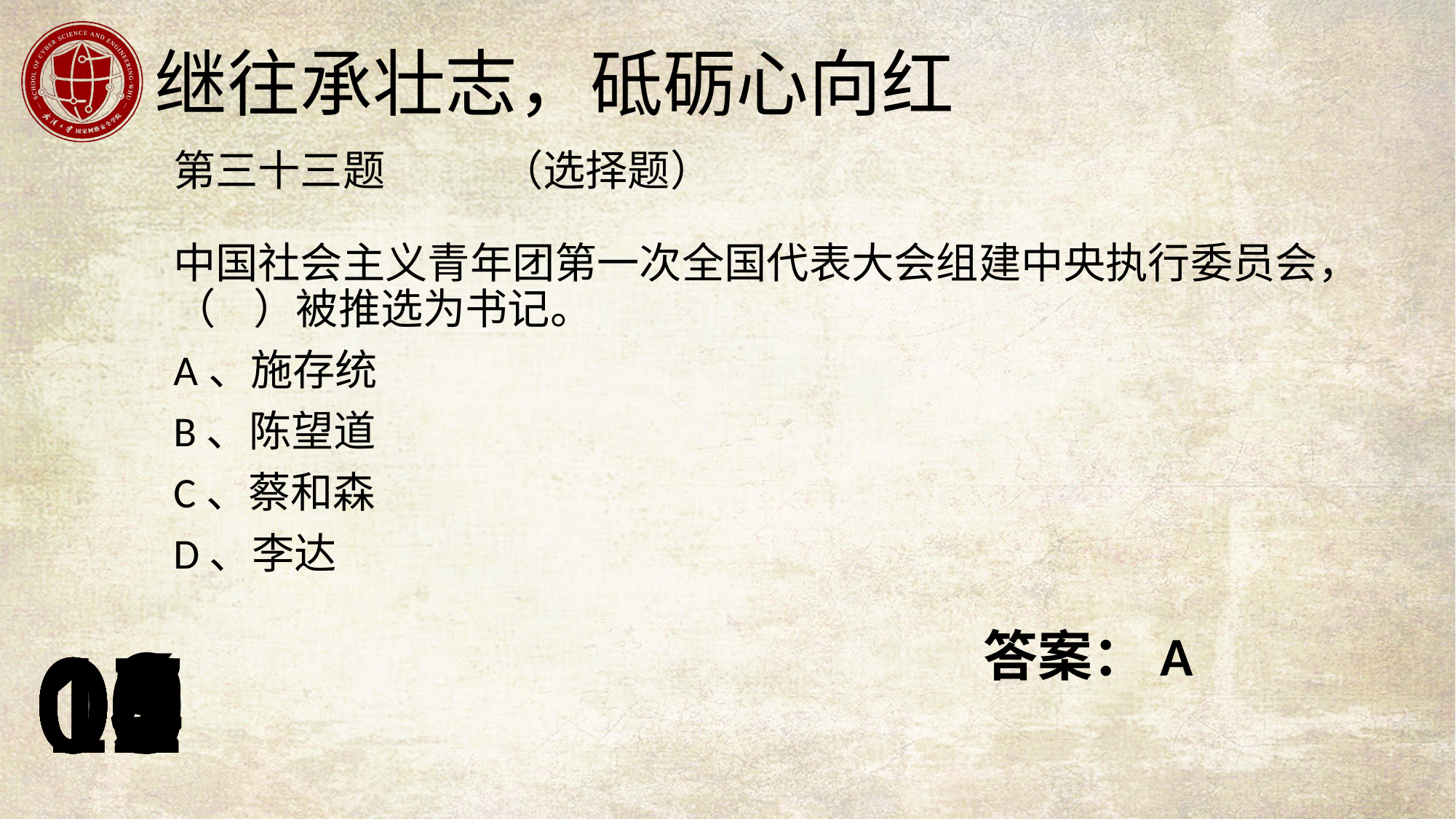

第三十三题		（选择题）
中国社会主义青年团第一次全国代表大会组建中央执行委员会，（    ）被推选为书记。
A、施存统
B、陈望道
C、蔡和森
D、李达
答案：A